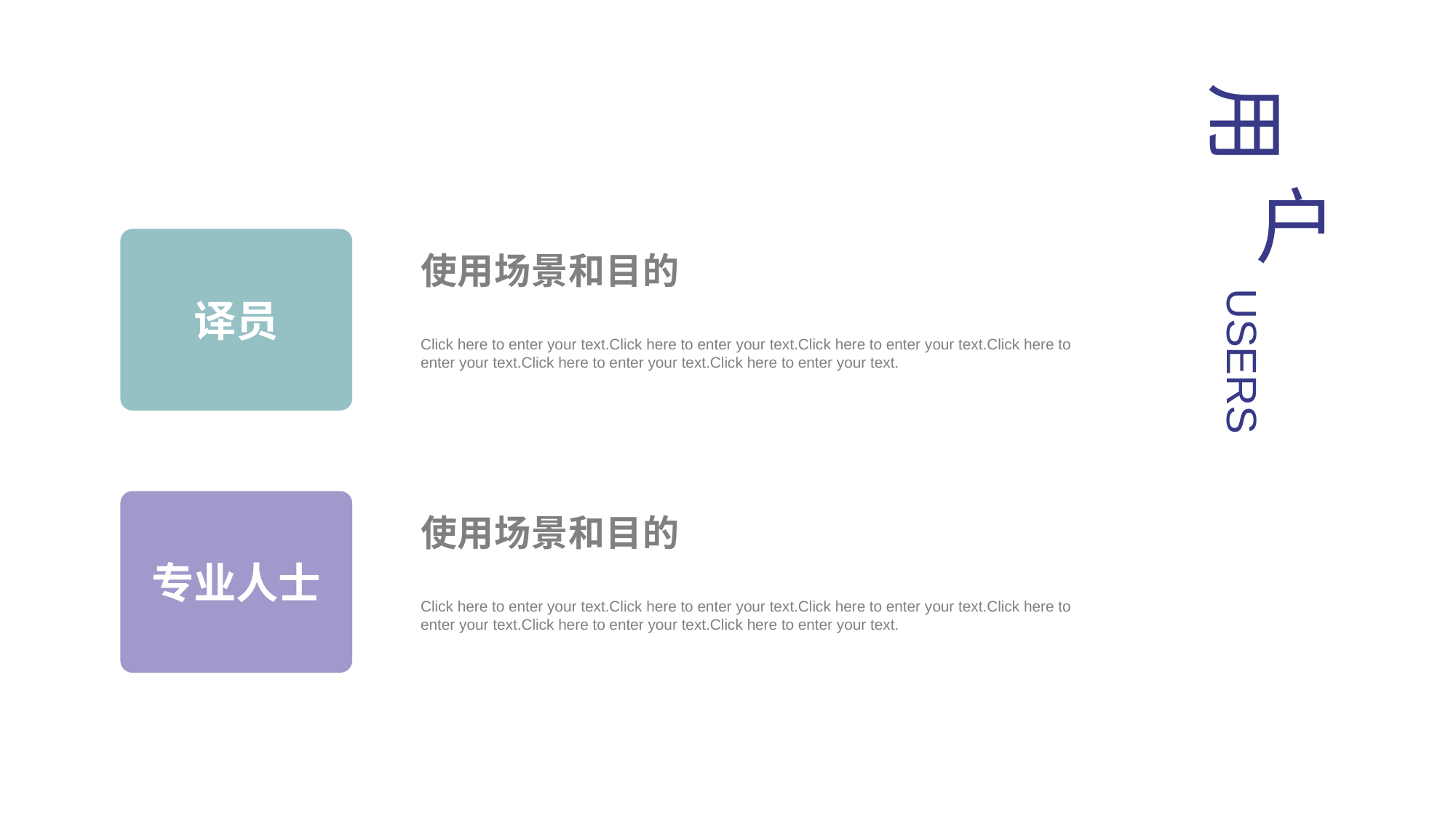

用
户
译员
使用场景和目的
USERS
Click here to enter your text.Click here to enter your text.Click here to enter your text.Click here to enter your text.Click here to enter your text.Click here to enter your text.
专业人士
使用场景和目的
Click here to enter your text.Click here to enter your text.Click here to enter your text.Click here to enter your text.Click here to enter your text.Click here to enter your text.